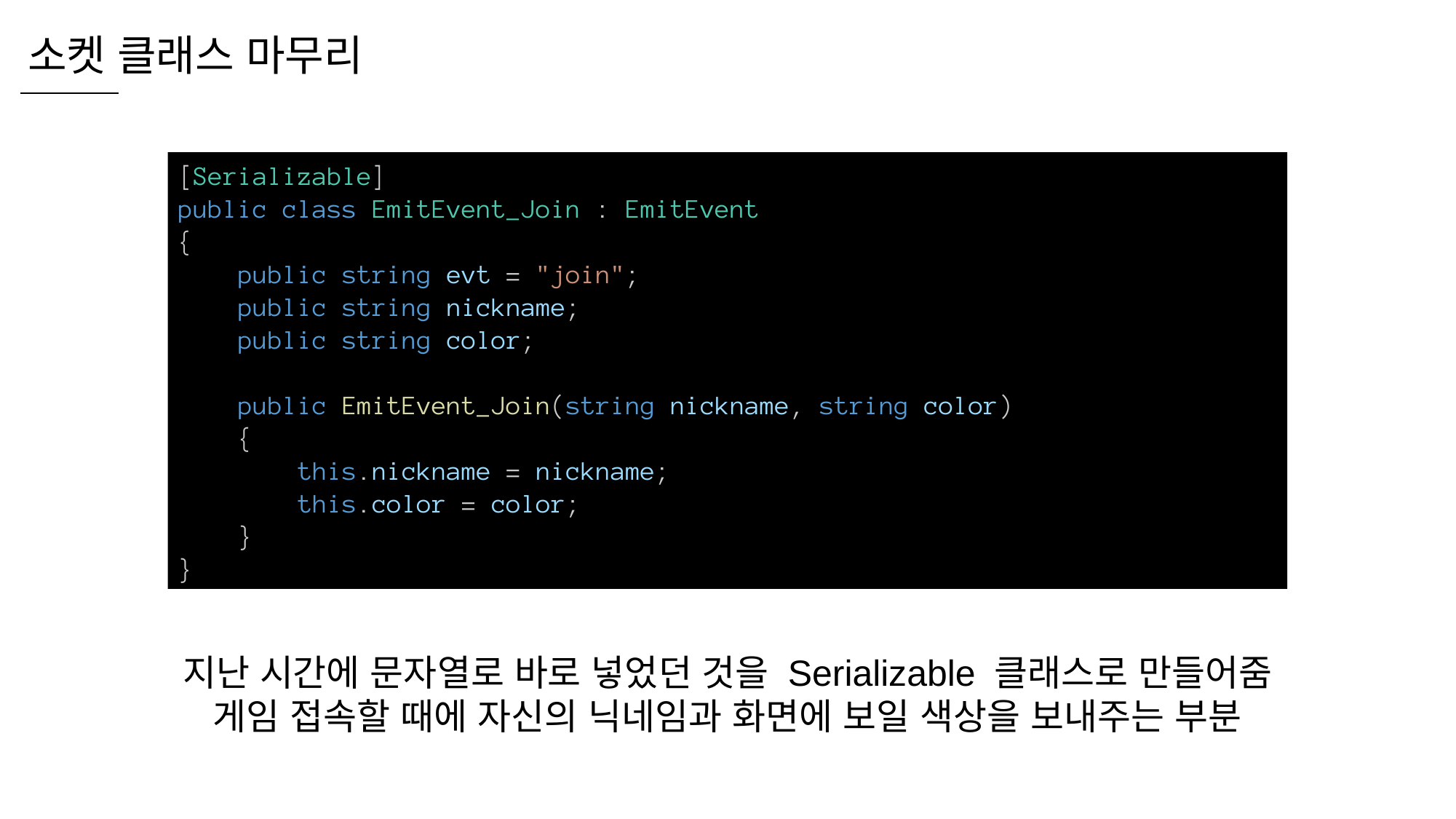

소켓 클래스 마무리
[Serializable]
public class EmitEvent_Join : EmitEvent
{
    public string evt = "join";
    public string nickname;
    public string color;
    public EmitEvent_Join(string nickname, string color)
    {
        this.nickname = nickname;
        this.color = color;
    }
}
지난 시간에 문자열로 바로 넣었던 것을 Serializable 클래스로 만들어줌
게임 접속할 때에 자신의 닉네임과 화면에 보일 색상을 보내주는 부분